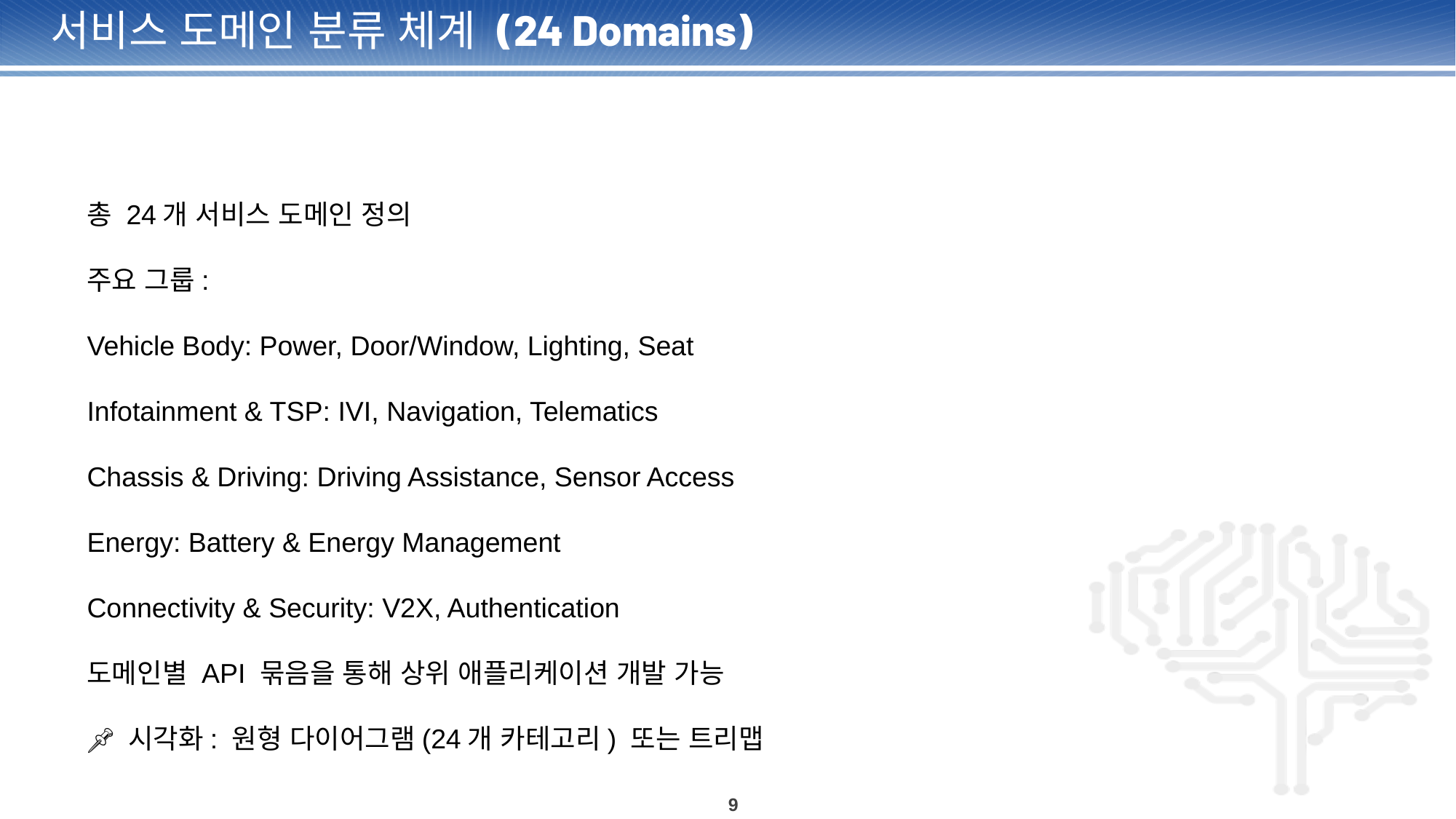

# 서비스 도메인 분류 체계 (24 Domains)
총 24개 서비스 도메인 정의

주요 그룹:

Vehicle Body: Power, Door/Window, Lighting, Seat

Infotainment & TSP: IVI, Navigation, Telematics

Chassis & Driving: Driving Assistance, Sensor Access

Energy: Battery & Energy Management

Connectivity & Security: V2X, Authentication

도메인별 API 묶음을 통해 상위 애플리케이션 개발 가능

📌 시각화: 원형 다이어그램(24개 카테고리) 또는 트리맵